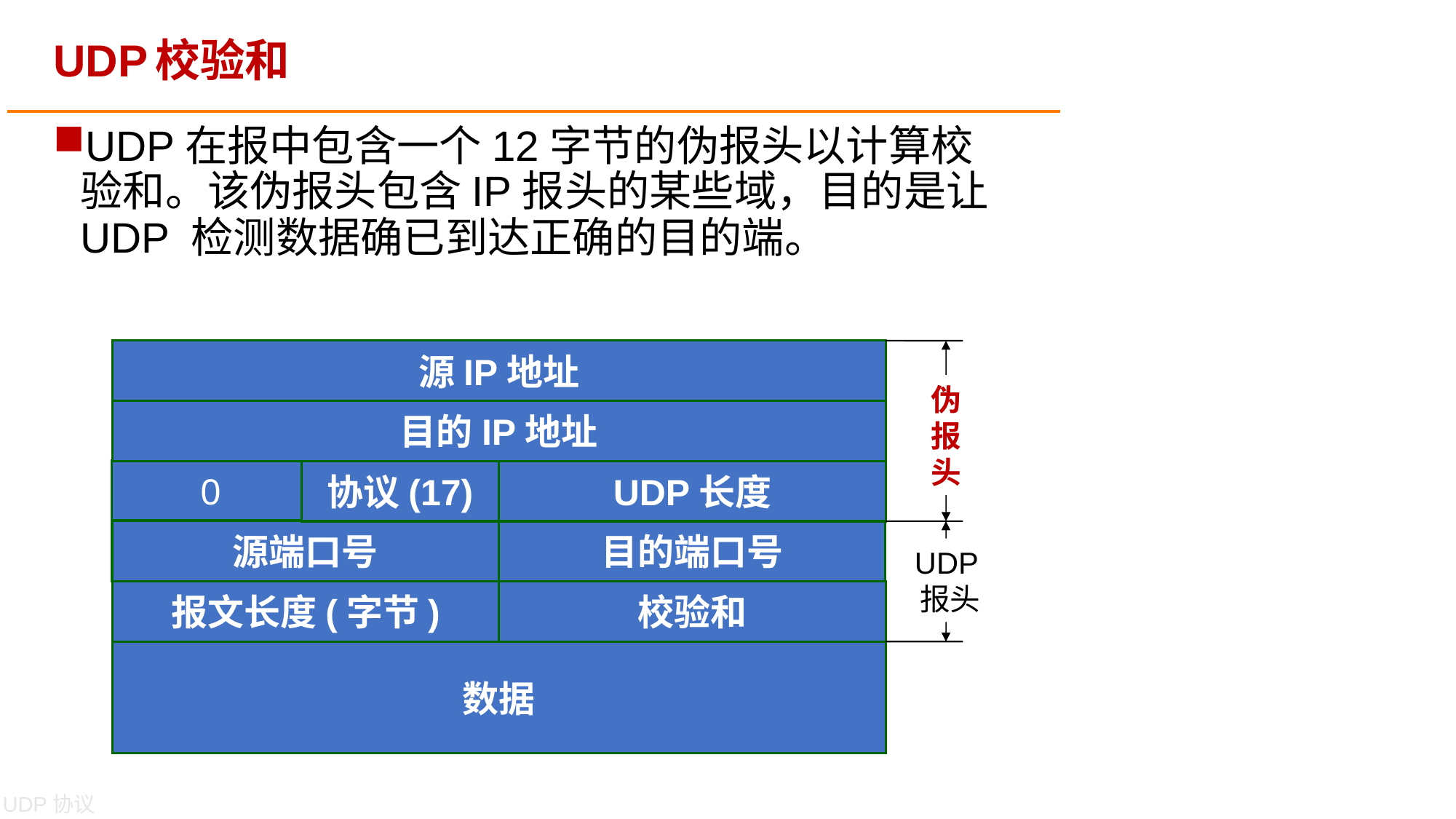

# UDP校验和
UDP在报中包含一个12字节的伪报头以计算校验和。该伪报头包含IP报头的某些域，目的是让UDP 检测数据确已到达正确的目的端。

源IP地址
伪报头
目的IP地址
0
协议(17)
UDP长度
源端口号
目的端口号

UDP报头
报文长度(字节)
校验和

数据
UDP协议